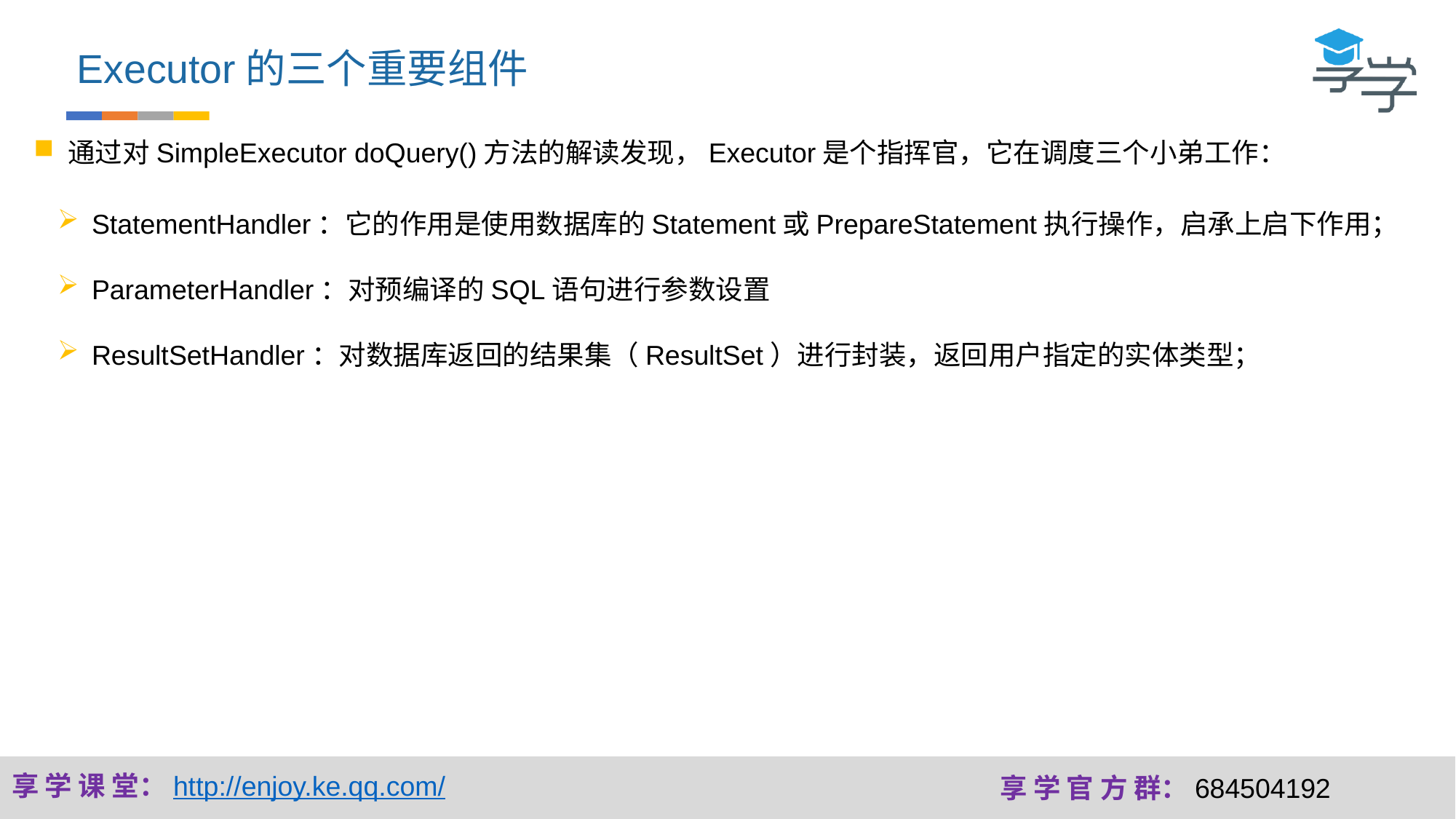

Executor的三个重要组件

通过对SimpleExecutor doQuery()方法的解读发现，Executor是个指挥官，它在调度三个小弟工作：
StatementHandler：它的作用是使用数据库的Statement或PrepareStatement执行操作，启承上启下作用；
ParameterHandler：对预编译的SQL语句进行参数设置
ResultSetHandler：对数据库返回的结果集（ResultSet）进行封装，返回用户指定的实体类型；